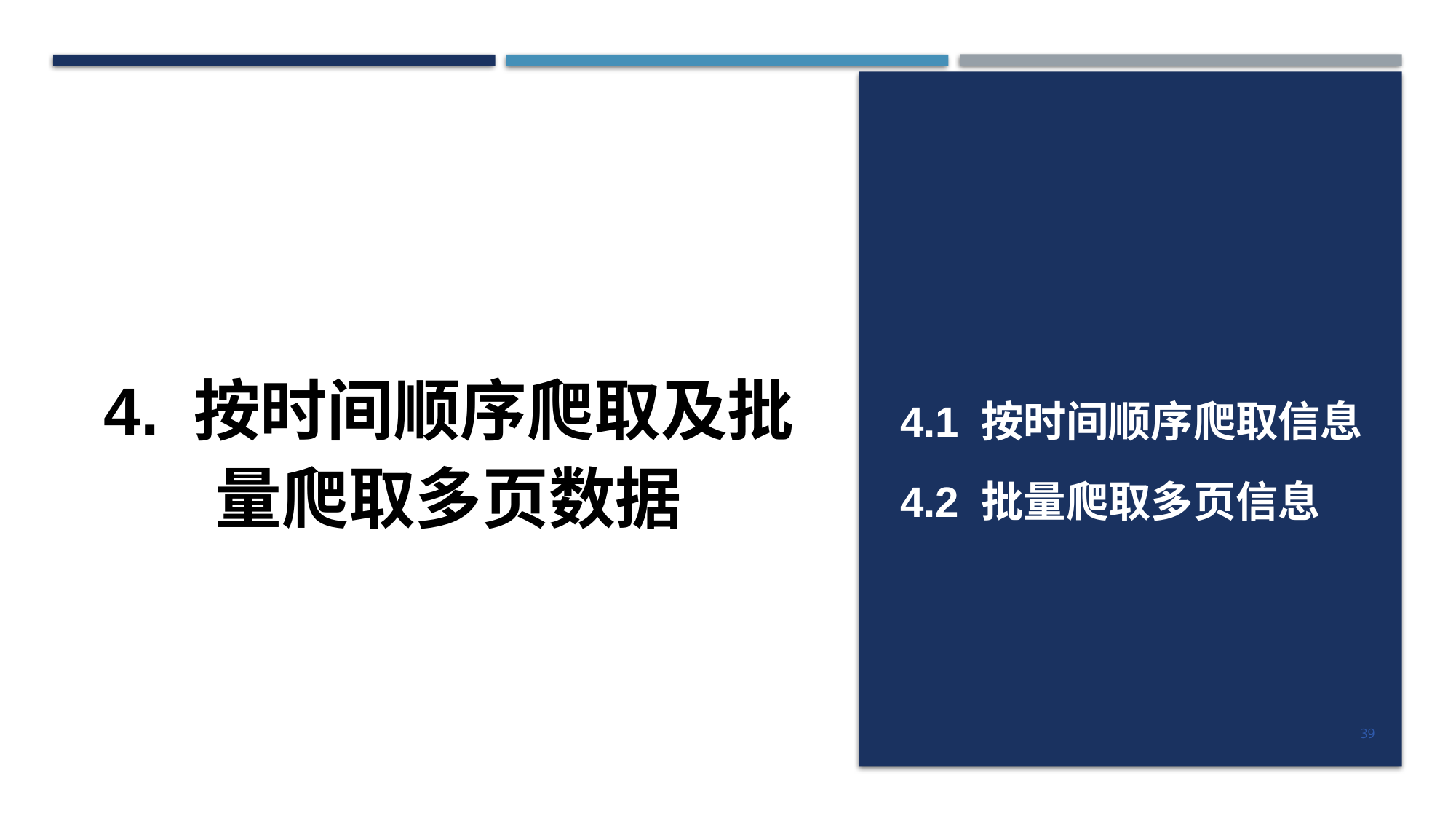

4. 按时间顺序爬取及批量爬取多页数据
4.1 按时间顺序爬取信息
4.2 批量爬取多页信息
39